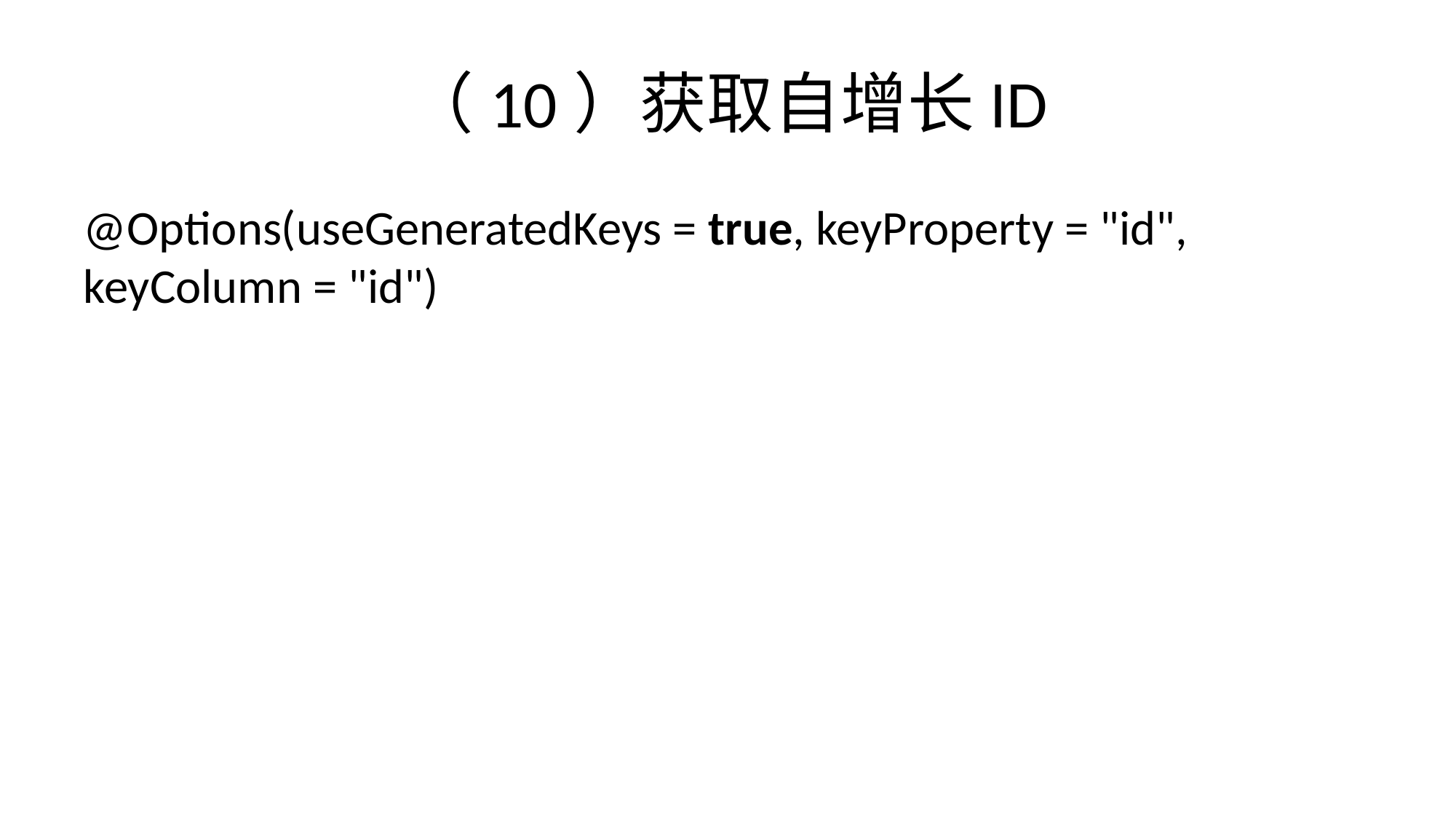

# （10）获取自增长ID
@Options(useGeneratedKeys = true, keyProperty = "id", keyColumn = "id")